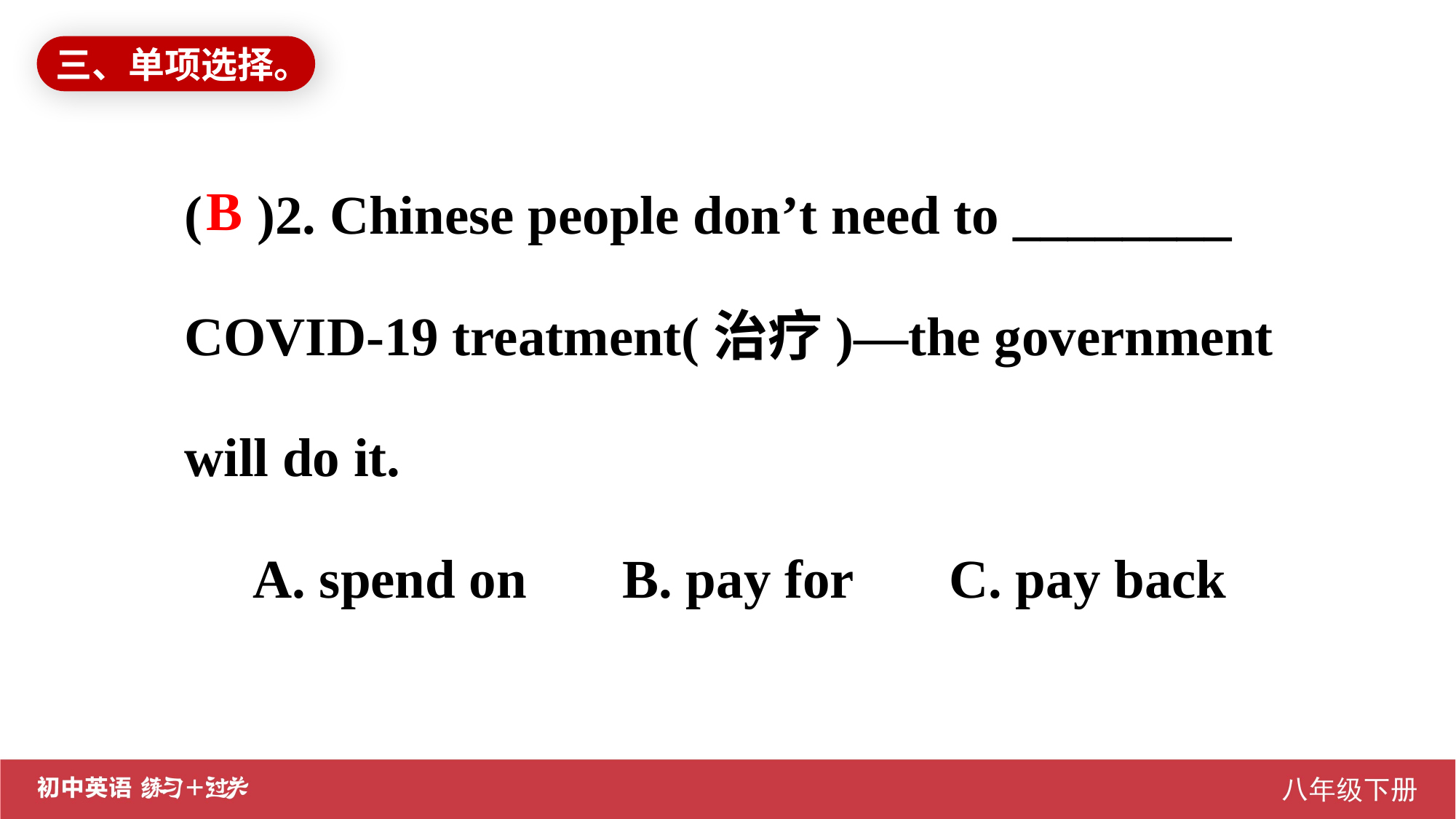

三、单项选择。
(    )2. Chinese people don’t need to ________ COVID-19 treatment(治疗)—the government will do it.
     A. spend on       B. pay for       C. pay back
B